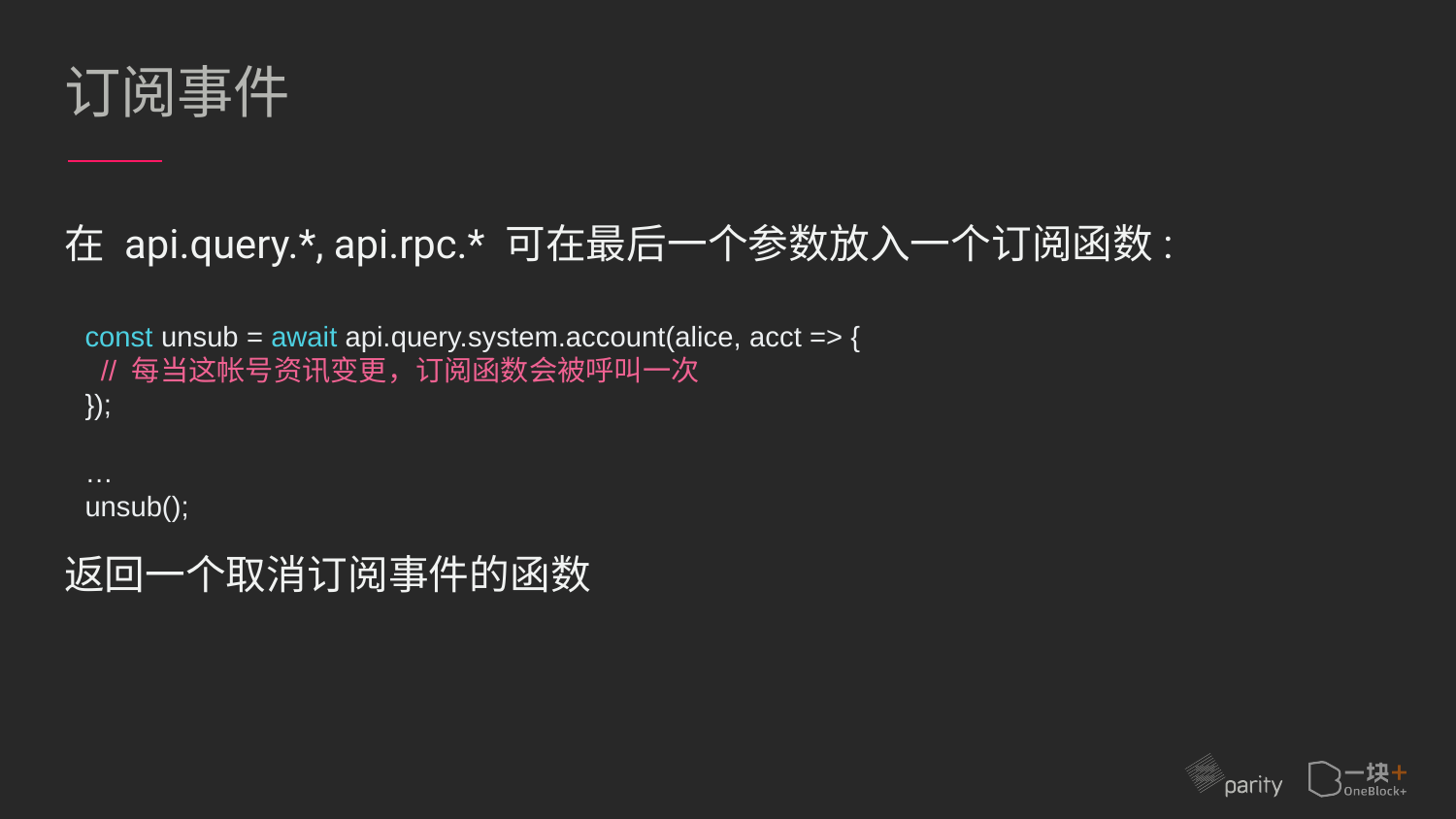

# 订阅事件
在 api.query.*, api.rpc.* 可在最后一个参数放入一个订阅函数:

返回一个取消订阅事件的函数
const unsub = await api.query.system.account(alice, acct => {
  // 每当这帐号资讯变更，订阅函数会被呼叫一次
});

…
unsub();